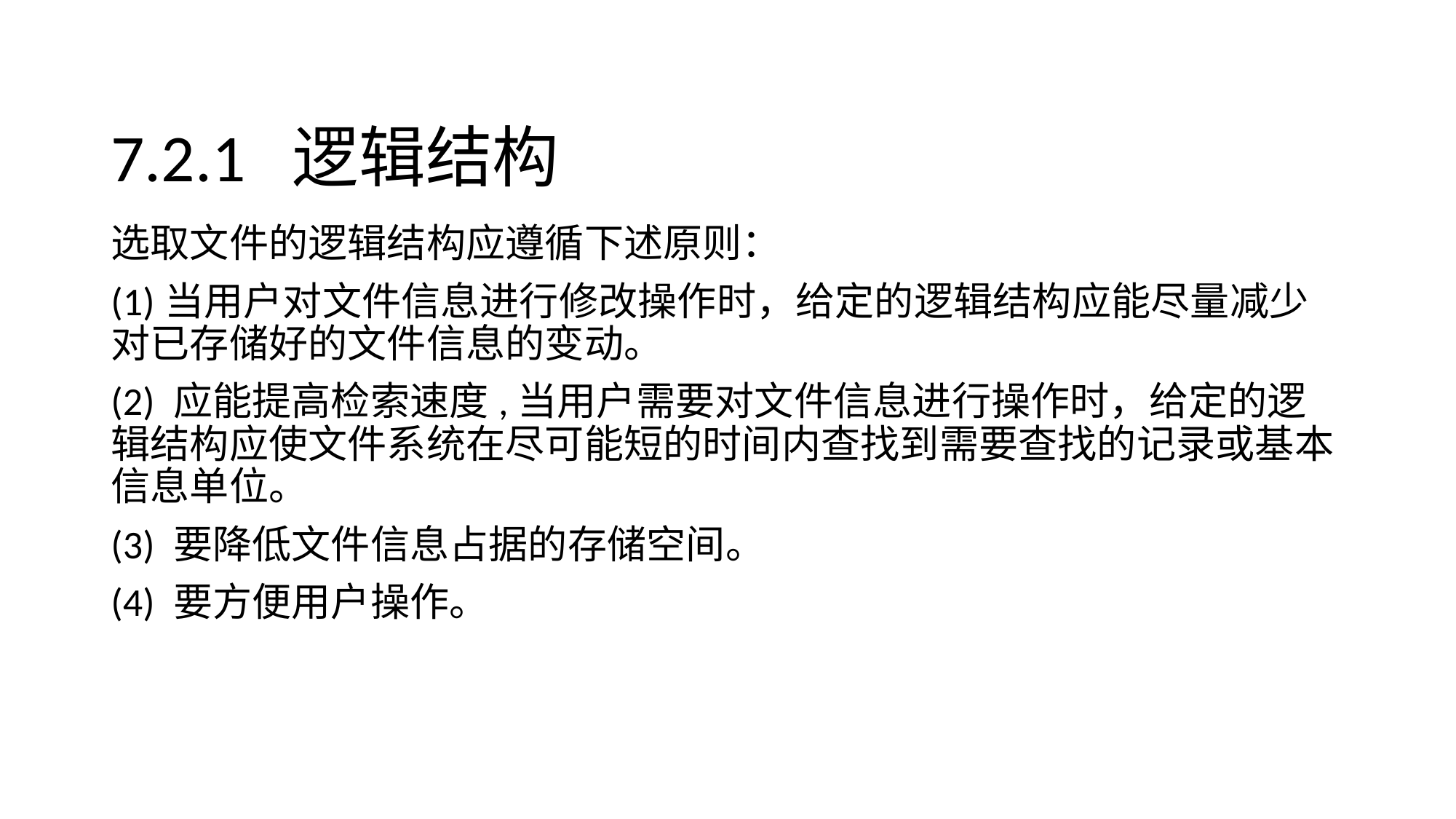

7.2.1  逻辑结构
选取文件的逻辑结构应遵循下述原则：
(1)当用户对文件信息进行修改操作时，给定的逻辑结构应能尽量减少对已存储好的文件信息的变动。
(2) 应能提高检索速度,当用户需要对文件信息进行操作时，给定的逻辑结构应使文件系统在尽可能短的时间内查找到需要查找的记录或基本信息单位。
(3) 要降低文件信息占据的存储空间。
(4) 要方便用户操作。

3